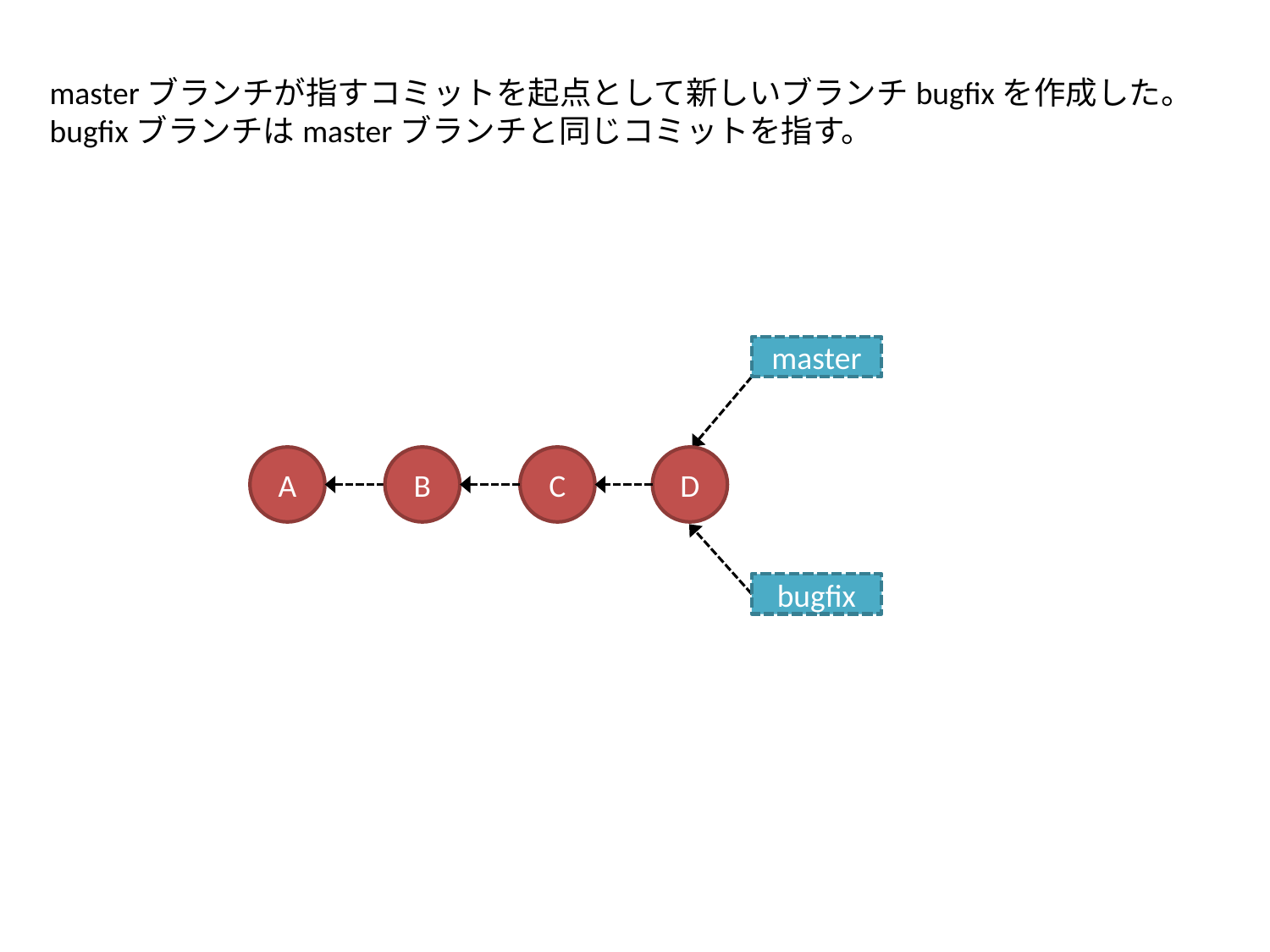

masterブランチが指すコミットを起点として新しいブランチbugfixを作成した。
bugfixブランチはmasterブランチと同じコミットを指す。
master
A
B
C
D
bugfix